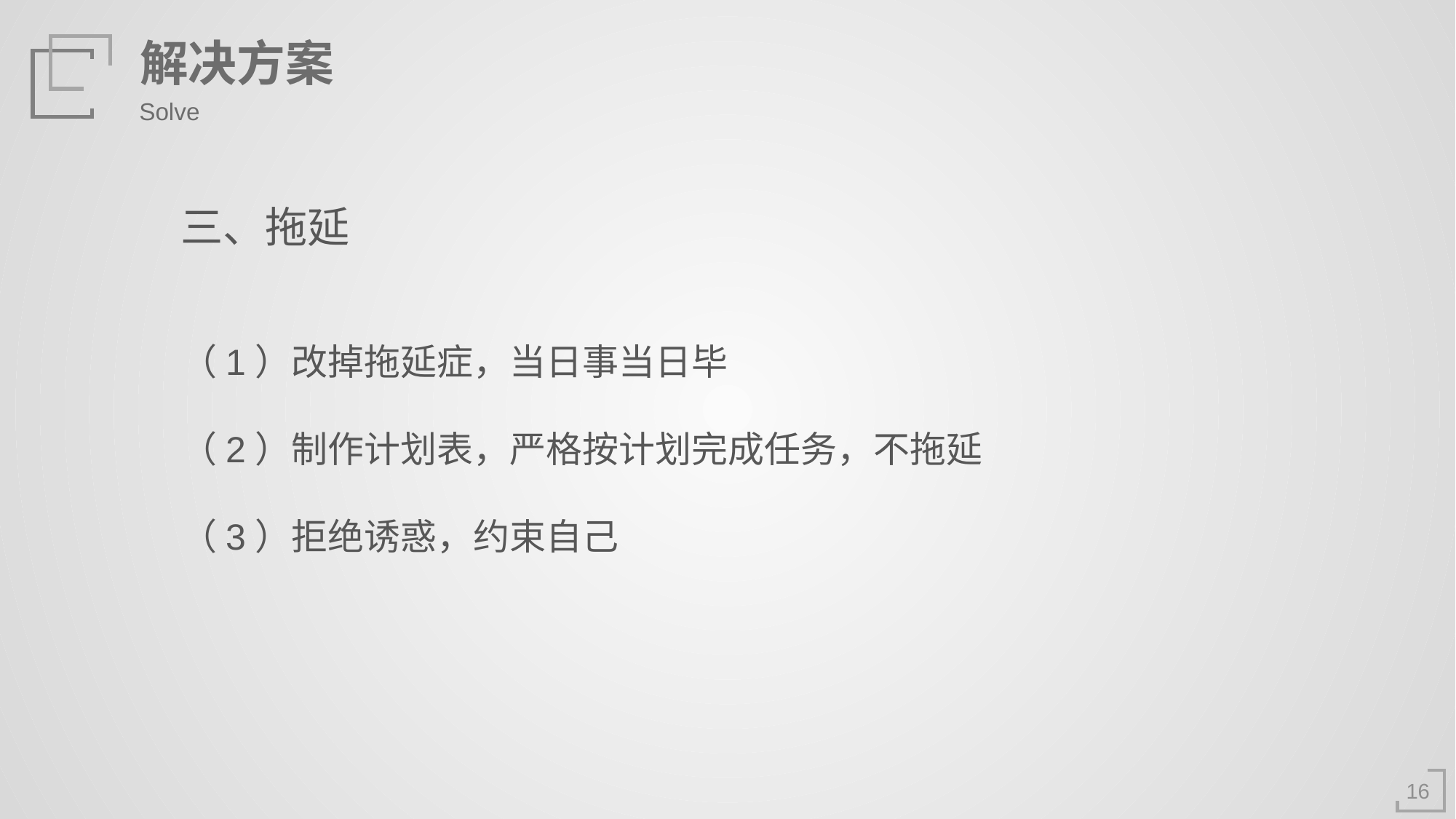

解决方案
Solve
三、拖延

（1）改掉拖延症，当日事当日毕

（2）制作计划表，严格按计划完成任务，不拖延

（3）拒绝诱惑，约束自己